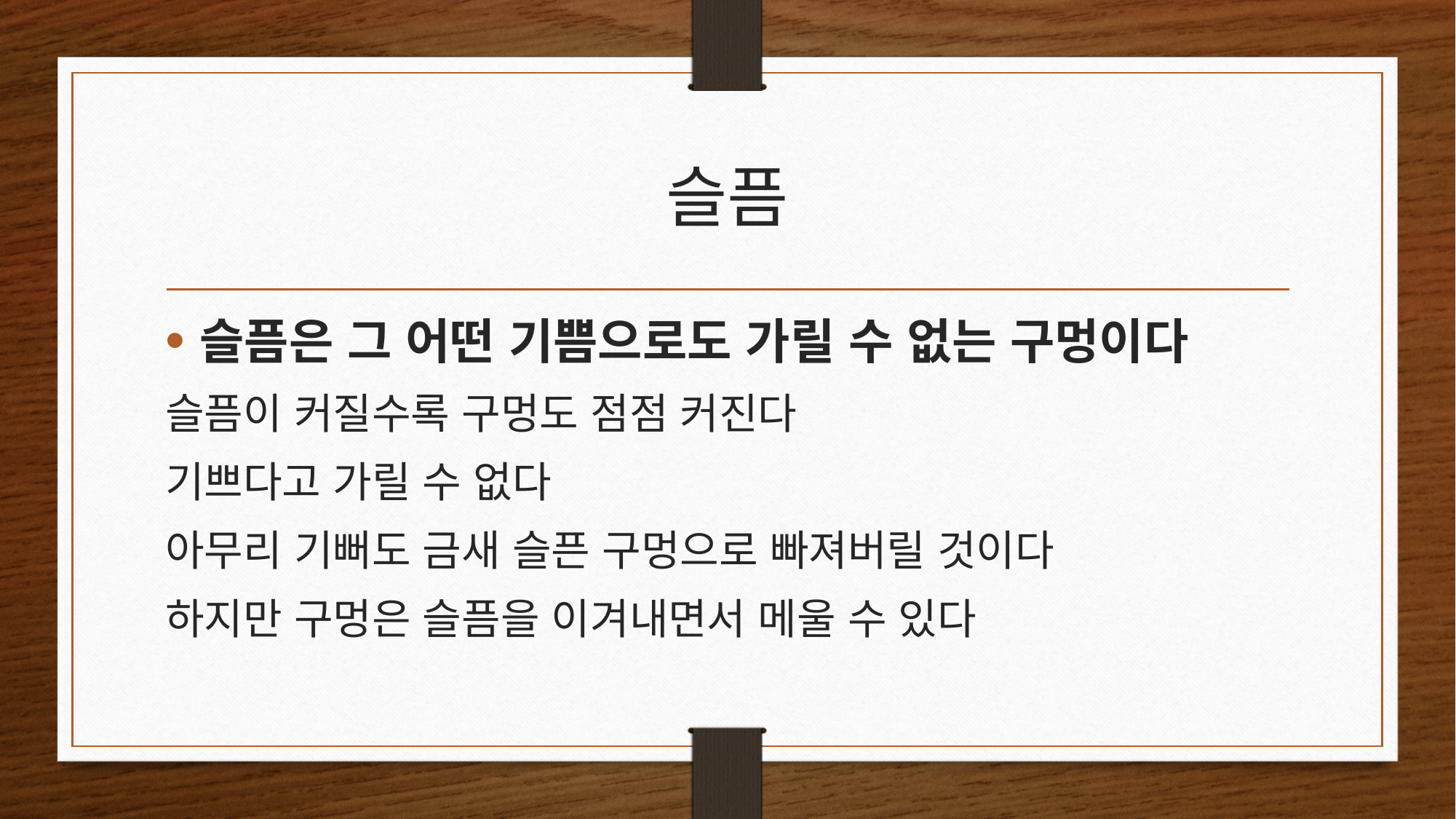

# 슬픔
슬픔은 그 어떤 기쁨으로도 가릴 수 없는 구멍이다
슬픔이 커질수록 구멍도 점점 커진다
기쁘다고 가릴 수 없다
아무리 기뻐도 금새 슬픈 구멍으로 빠져버릴 것이다
하지만 구멍은 슬픔을 이겨내면서 메울 수 있다